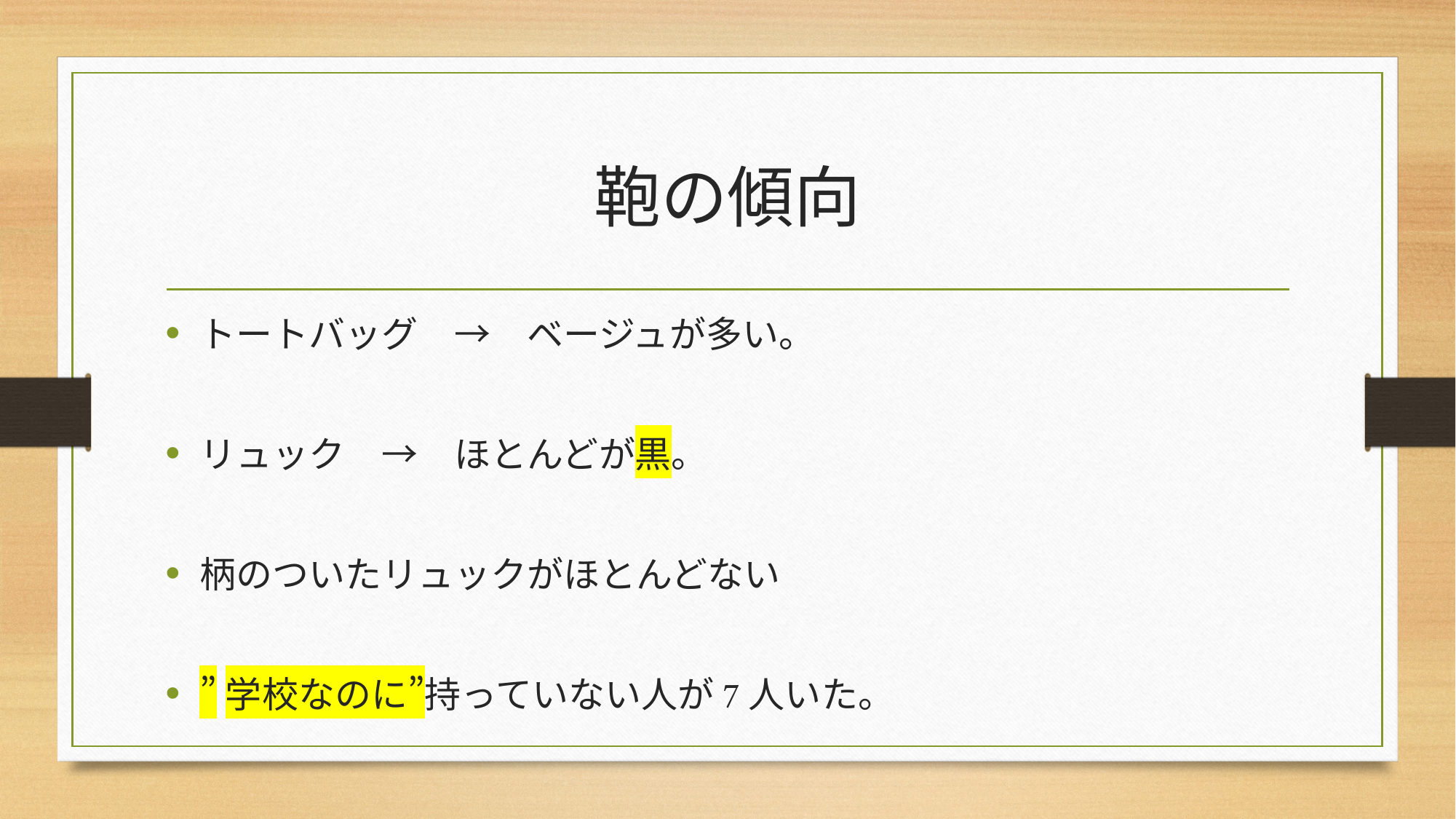

# 鞄の傾向
トートバッグ　→　ベージュが多い。

リュック　→　ほとんどが黒。

柄のついたリュックがほとんどない

”学校なのに”持っていない人が7人いた。